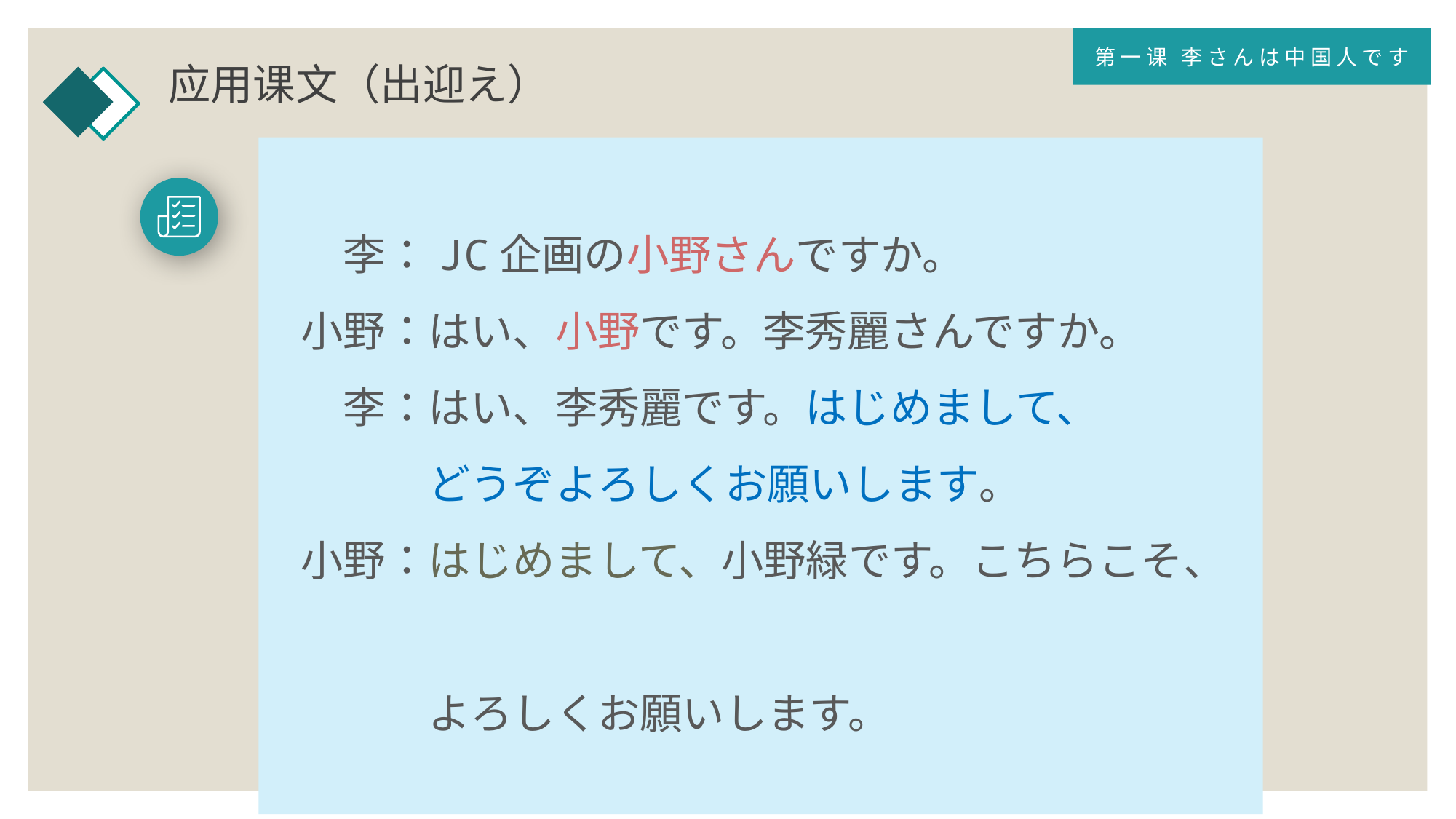

第一课 李さんは中国人です
应用课文（出迎え）

　　李：JC企画の小野さんですか。
　小野：はい、小野です。李秀麗さんですか。
　　李：はい、李秀麗です。はじめまして、
　　　　どうぞよろしくお願いします。
　小野：はじめまして、小野緑です。こちらこそ、
　　　　よろしくお願いします。